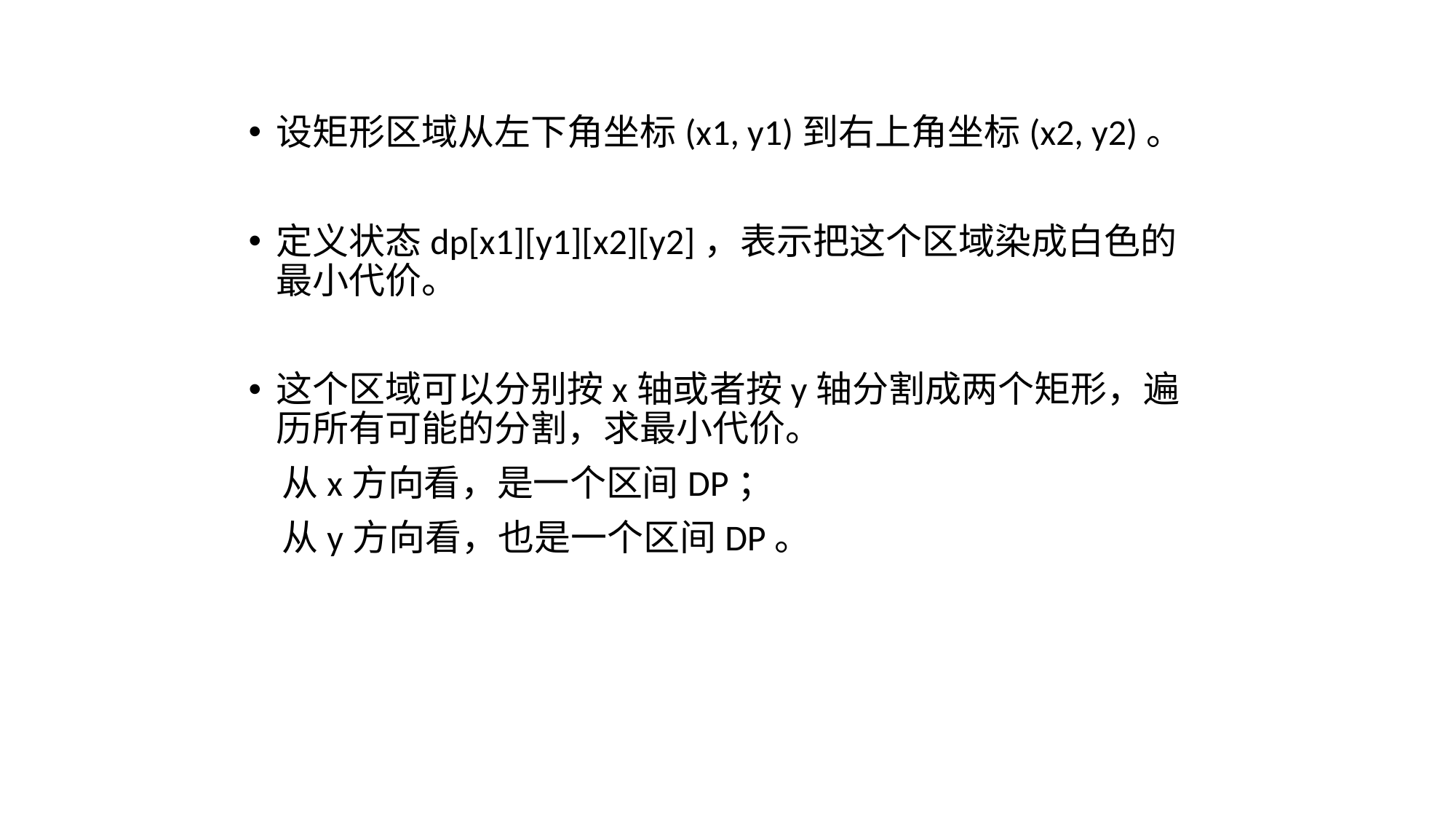

设矩形区域从左下角坐标(x1, y1)到右上角坐标(x2, y2)。

定义状态dp[x1][y1][x2][y2]，表示把这个区域染成白色的最小代价。

这个区域可以分别按x轴或者按y轴分割成两个矩形，遍历所有可能的分割，求最小代价。
   从x方向看，是一个区间DP；
   从y方向看，也是一个区间DP。